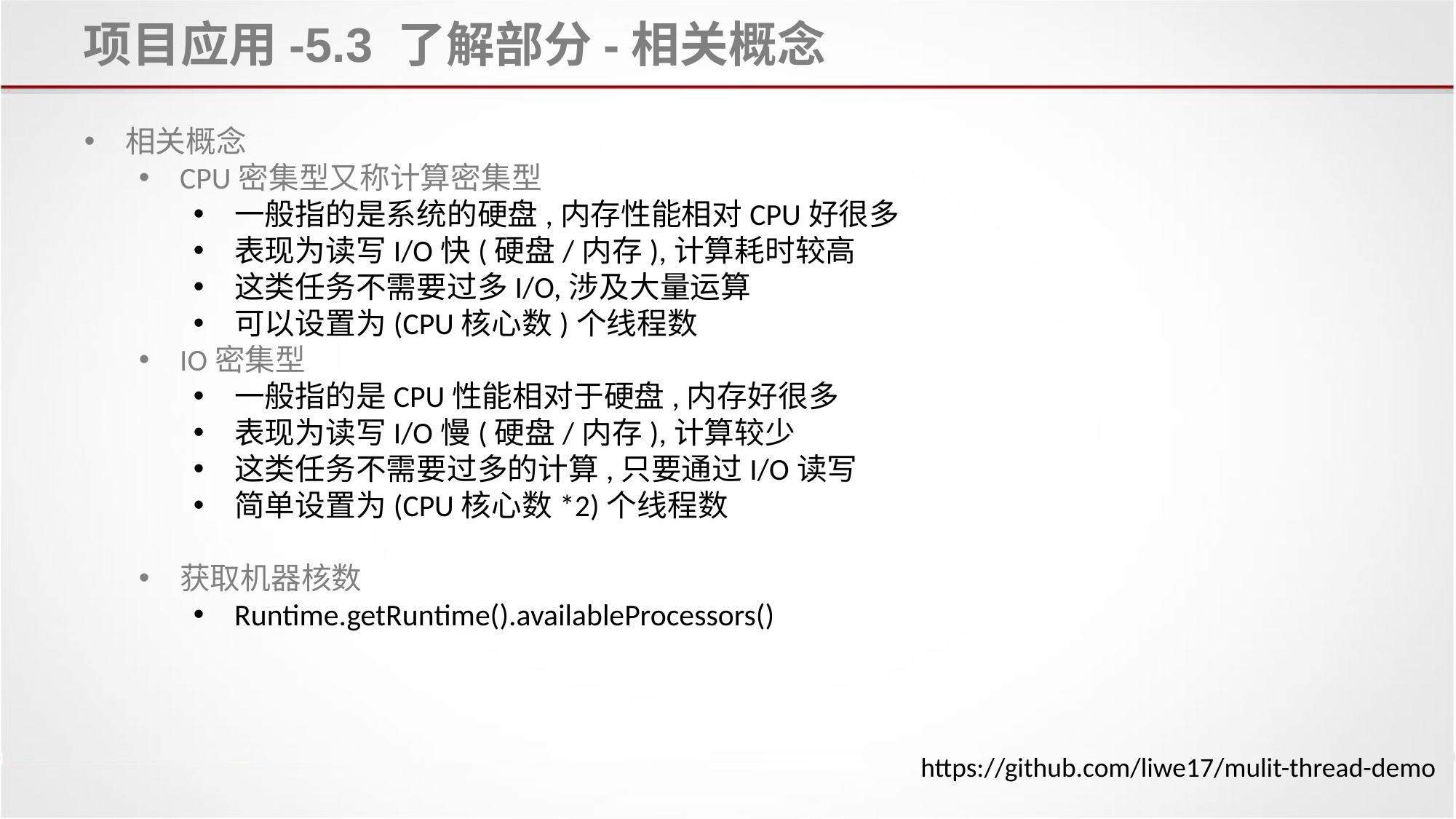

# 项目应用-5.3 了解部分-相关概念
相关概念
CPU密集型又称计算密集型
一般指的是系统的硬盘,内存性能相对CPU好很多
表现为读写I/O快(硬盘/内存),计算耗时较高
这类任务不需要过多I/O,涉及大量运算
可以设置为(CPU核心数)个线程数
IO密集型
一般指的是CPU性能相对于硬盘,内存好很多
表现为读写I/O慢(硬盘/内存),计算较少
这类任务不需要过多的计算,只要通过I/O读写
简单设置为(CPU核心数*2)个线程数

获取机器核数
Runtime.getRuntime().availableProcessors()